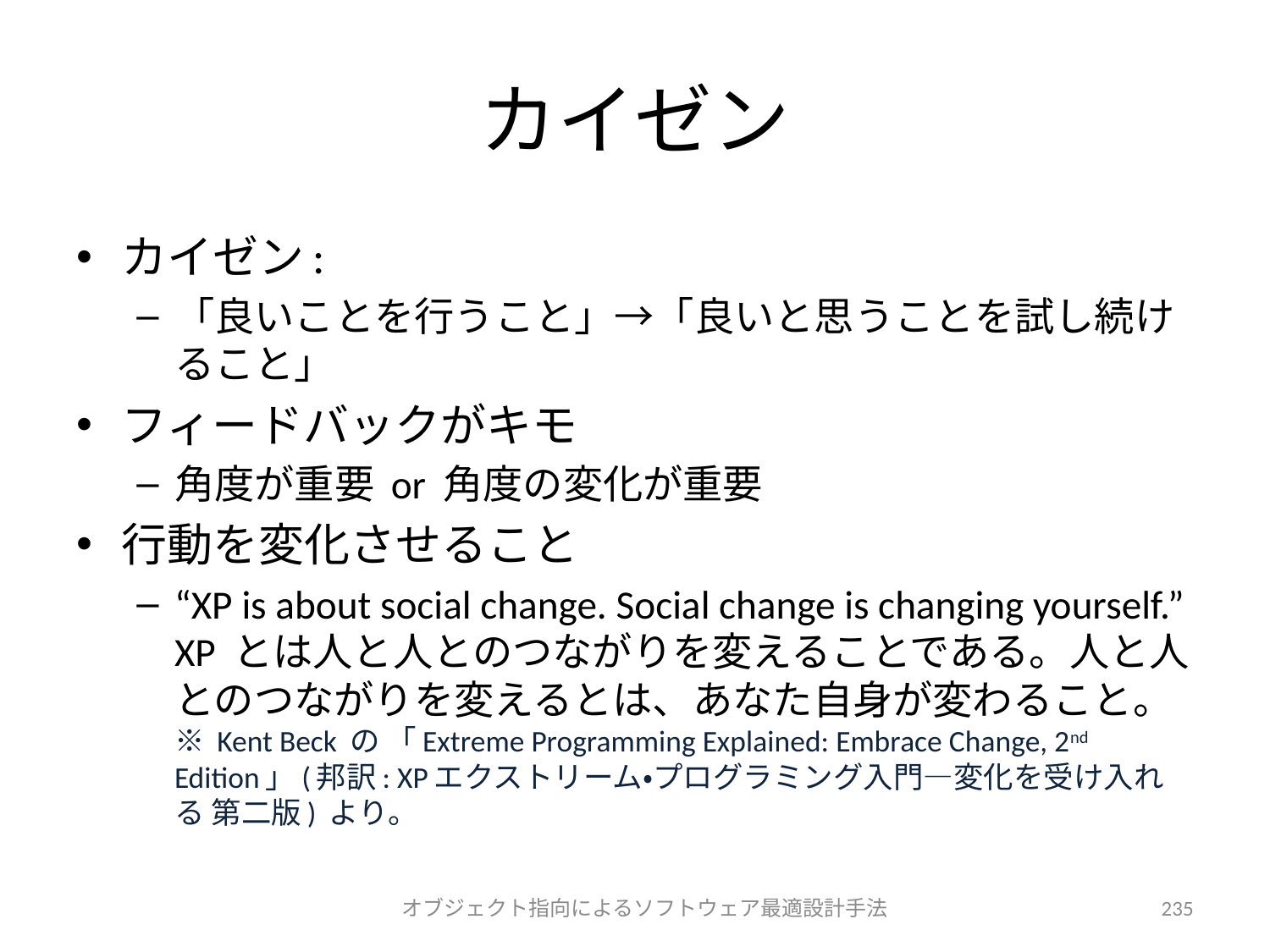

# カイゼン
カイゼン:
「良いことを行うこと」→「良いと思うことを試し続けること」
フィードバックがキモ
角度が重要 or 角度の変化が重要
行動を変化させること
“XP is about social change. Social change is changing yourself.”
XP とは人と人とのつながりを変えることである。人と人とのつながりを変えるとは、あなた自身が変わること。
※ Kent Beck の 「Extreme Programming Explained: Embrace Change, 2nd Edition」(邦訳: XPエクストリーム・プログラミング入門―変化を受け入れる 第二版) より。

オブジェクト指向によるソフトウェア最適設計手法
235